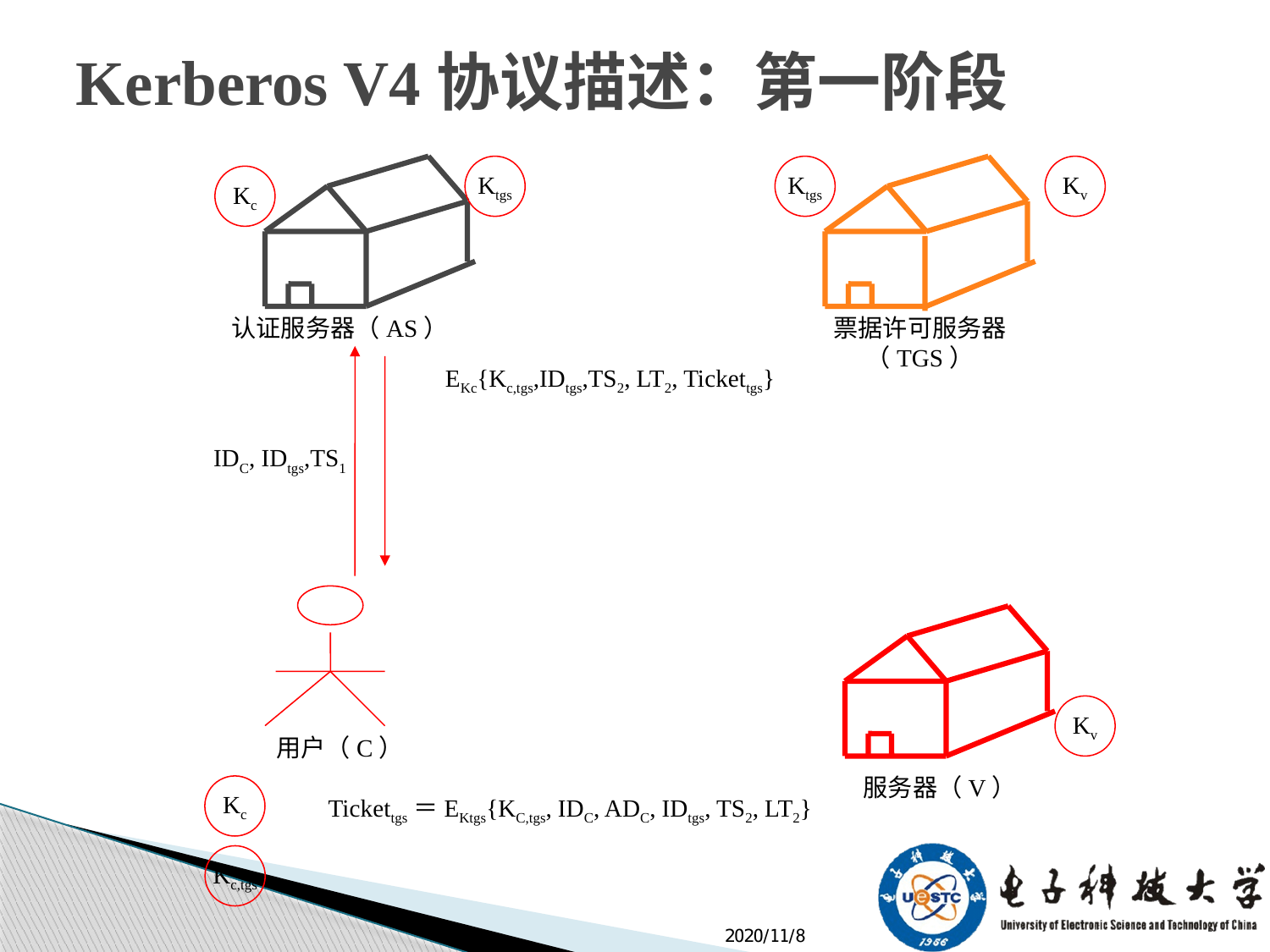

# Kerberos V4协议描述：第一阶段
Ktgs
Ktgs
Kv
Kc
Kv
Kc

认证服务器（AS）
票据许可服务器（TGS）

IDC, IDtgs,TS1

EKc{Kc,tgs,IDtgs,TS2, LT2, Tickettgs}

用户（C）
服务器（V）
Tickettgs＝EKtgs{KC,tgs, IDC, ADC, IDtgs, TS2, LT2}
Kc,tgs
2020/11/8